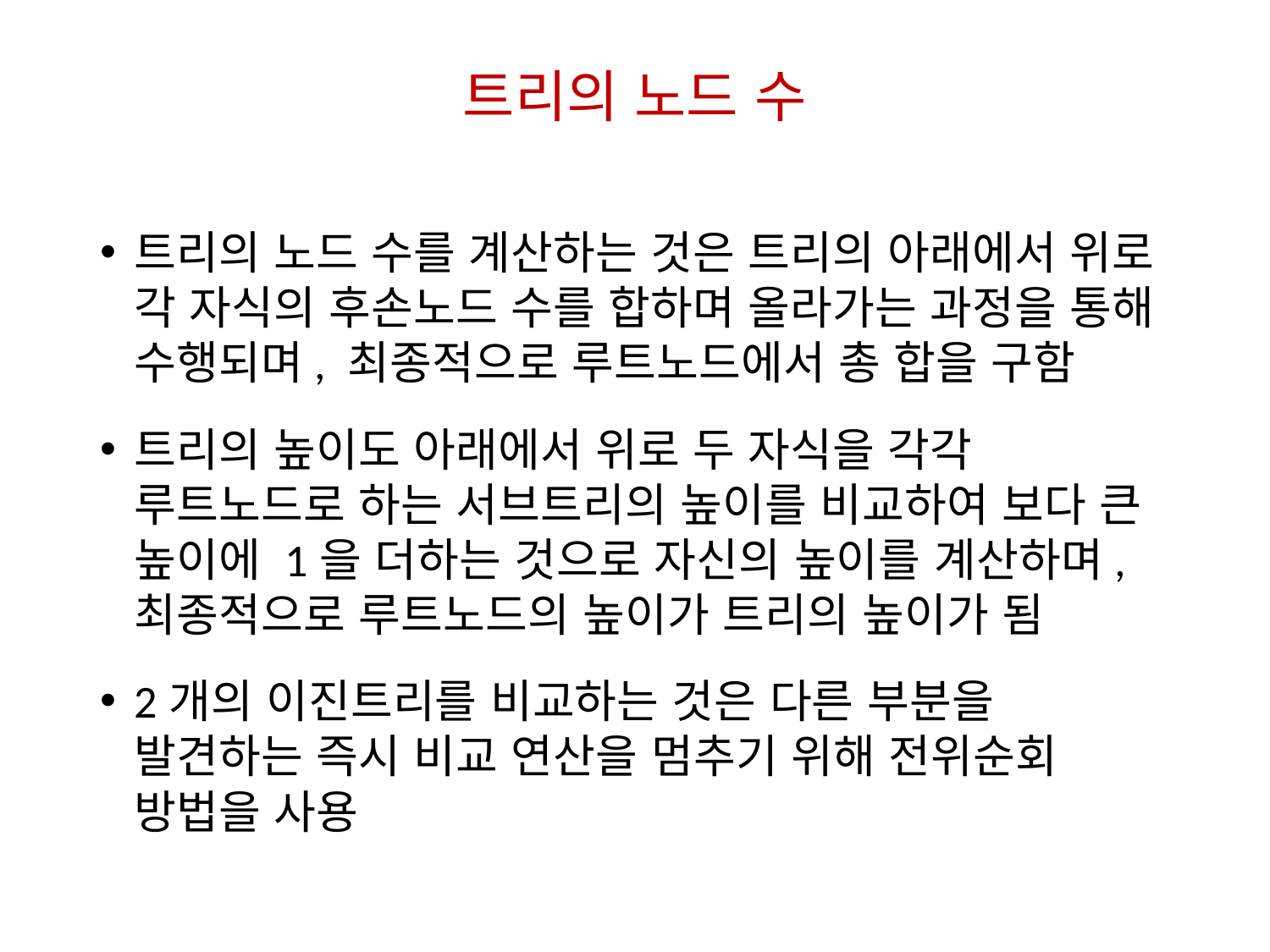

# 트리의 노드 수
트리의 노드 수를 계산하는 것은 트리의 아래에서 위로 각 자식의 후손노드 수를 합하며 올라가는 과정을 통해 수행되며, 최종적으로 루트노드에서 총 합을 구함
트리의 높이도 아래에서 위로 두 자식을 각각 루트노드로 하는 서브트리의 높이를 비교하여 보다 큰 높이에 1을 더하는 것으로 자신의 높이를 계산하며, 최종적으로 루트노드의 높이가 트리의 높이가 됨
2개의 이진트리를 비교하는 것은 다른 부분을 발견하는 즉시 비교 연산을 멈추기 위해 전위순회 방법을 사용